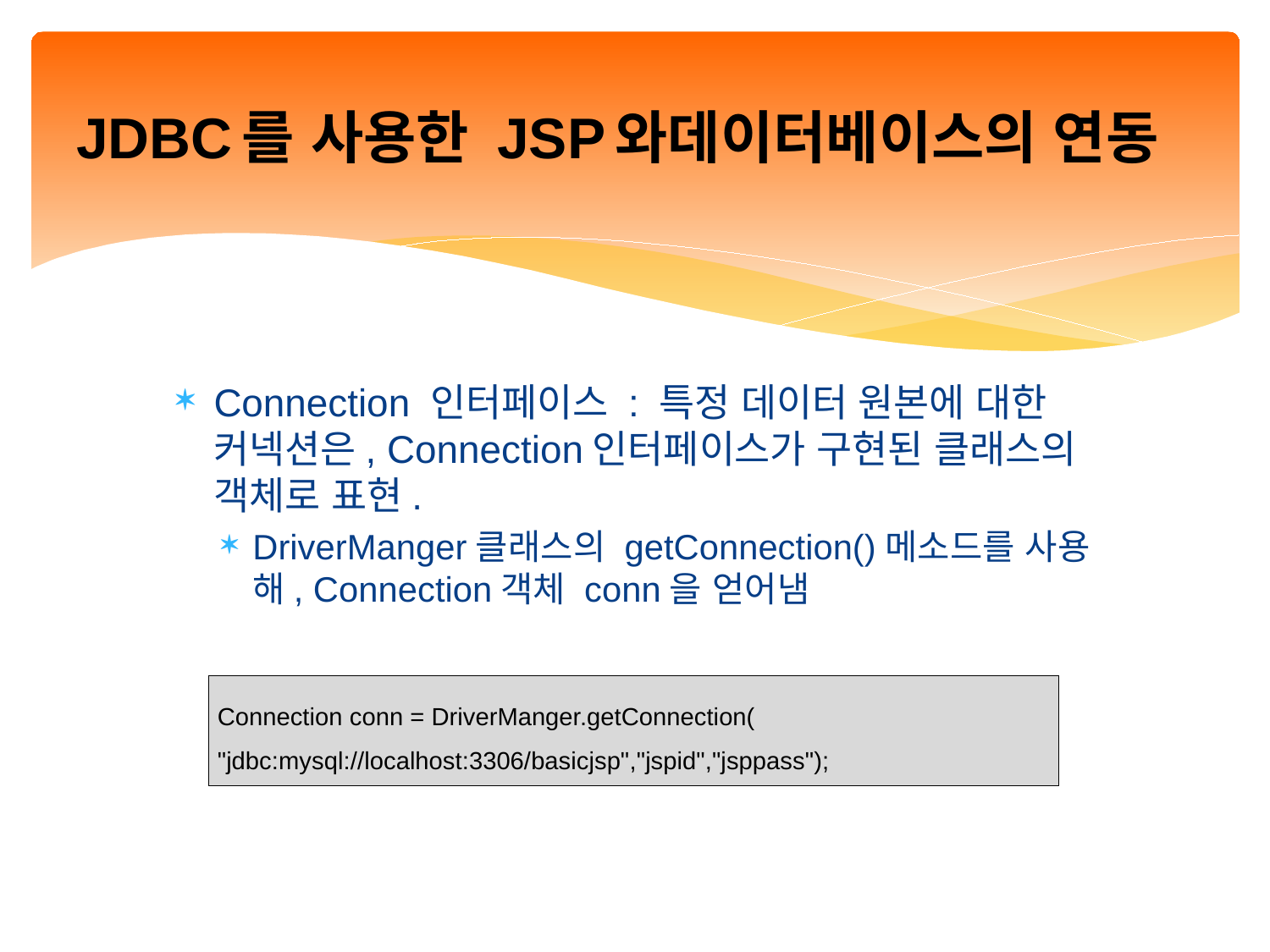

# JDBC를 사용한 JSP와데이터베이스의 연동
Connection 인터페이스 : 특정 데이터 원본에 대한 커넥션은, Connection인터페이스가 구현된 클래스의 객체로 표현.
DriverManger클래스의 getConnection()메소드를 사용해, Connection객체 conn을 얻어냄

| Connection conn = DriverManger.getConnection( "jdbc:mysql://localhost:3306/basicjsp","jspid","jsppass"); |
| --- |